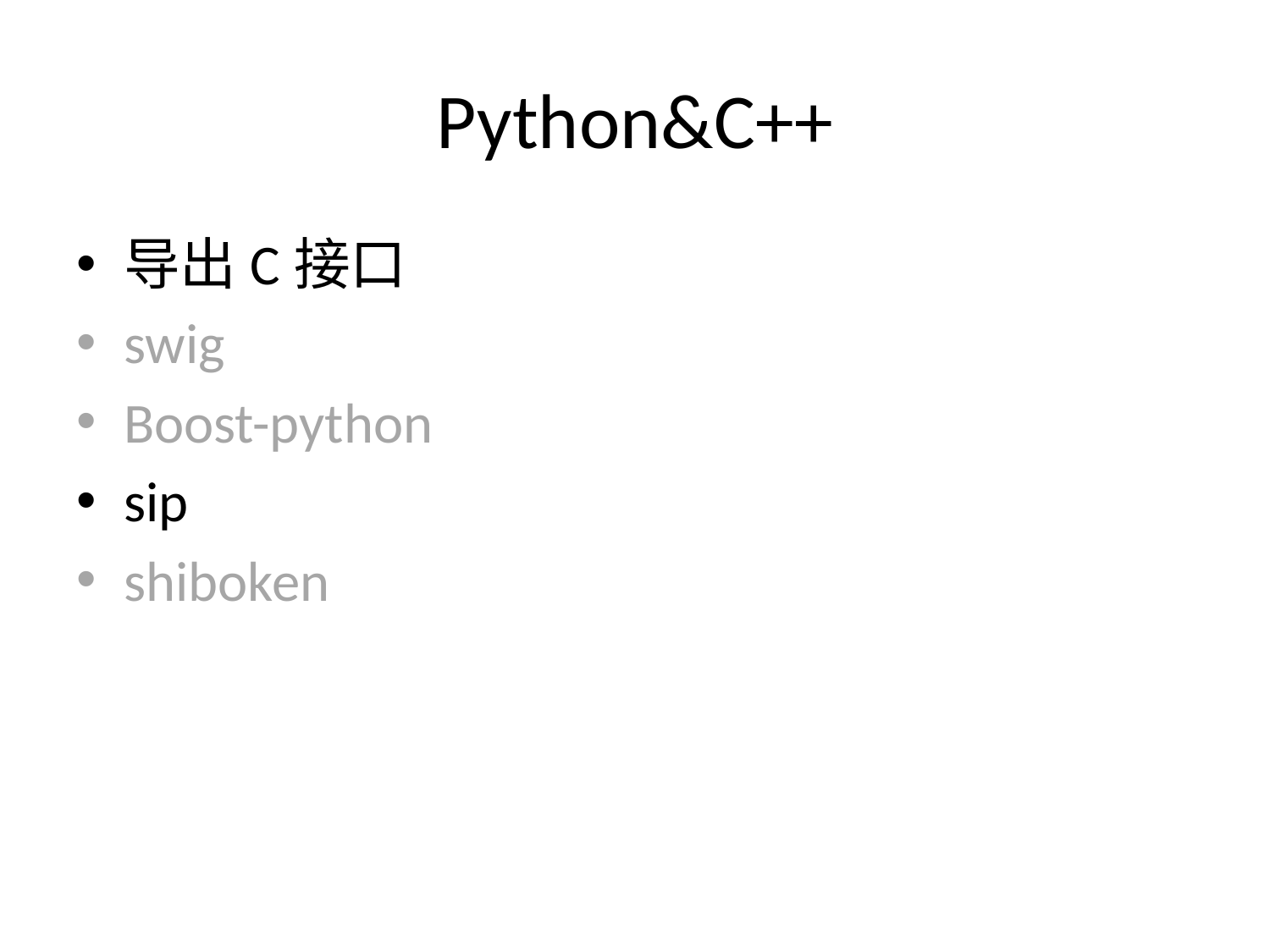

# Python&C++
导出C接口
swig
Boost-python
sip
shiboken